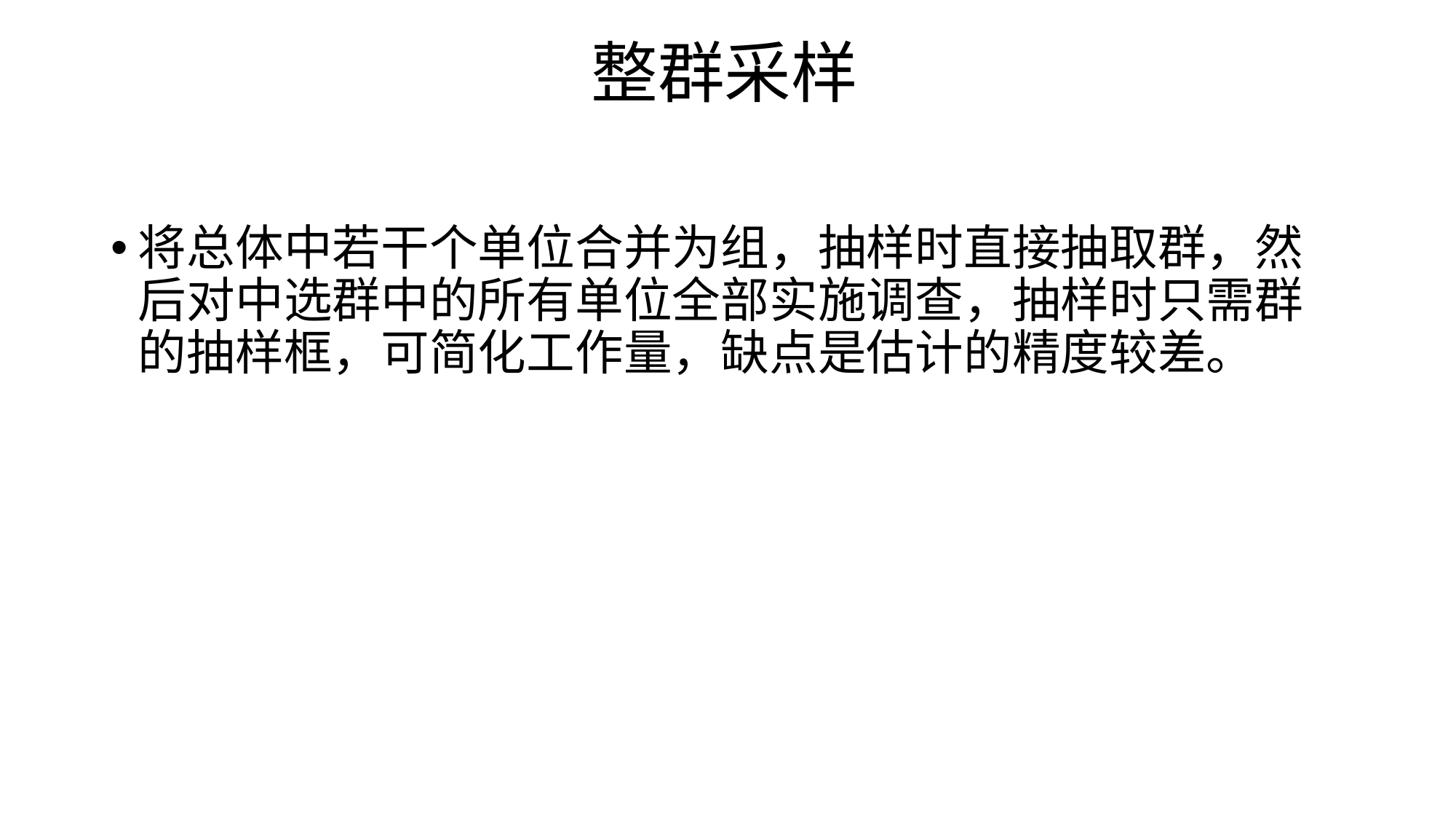

# 整群采样
将总体中若干个单位合并为组，抽样时直接抽取群，然后对中选群中的所有单位全部实施调查，抽样时只需群的抽样框，可简化工作量，缺点是估计的精度较差。